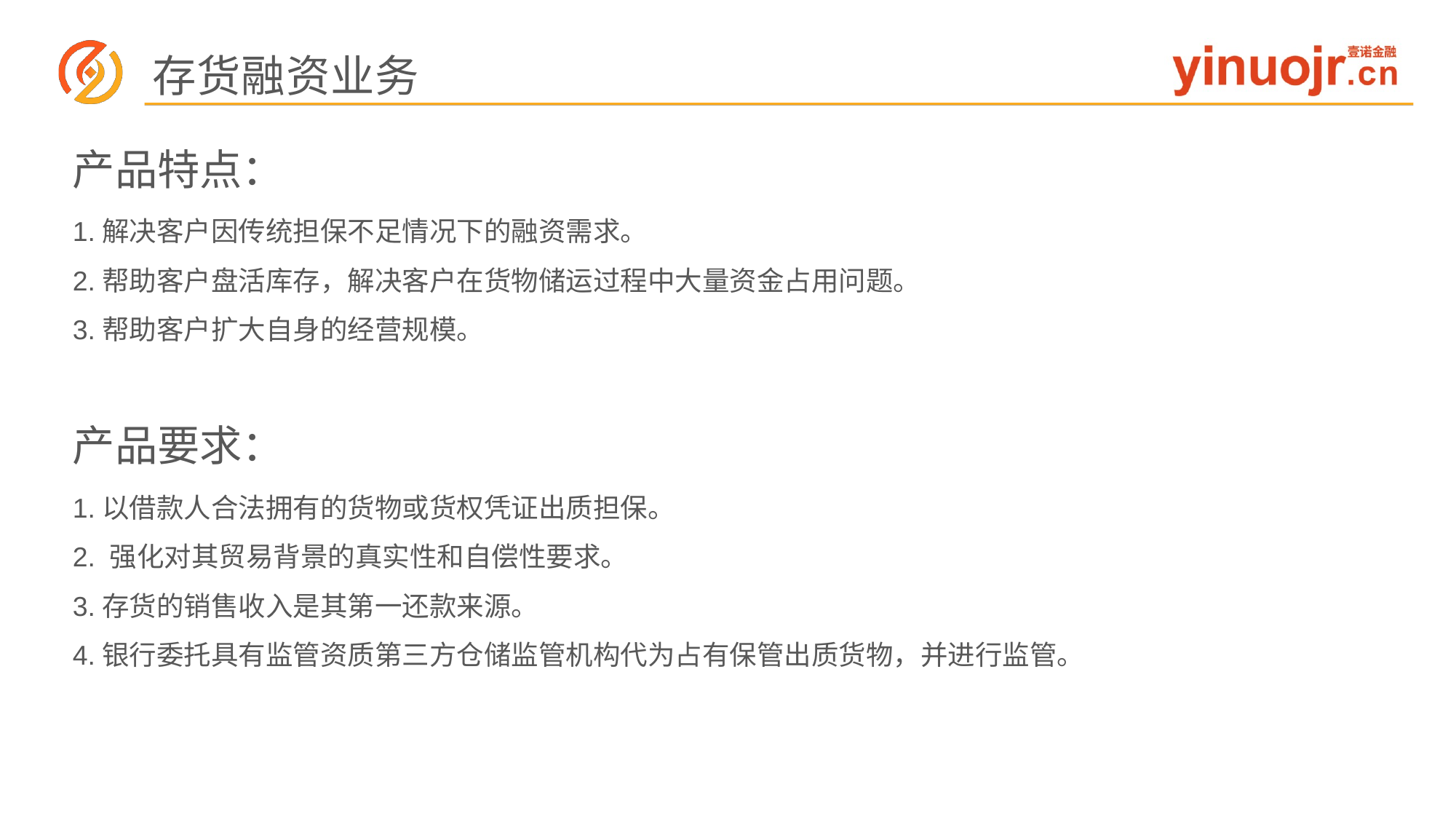

# 存货融资业务
产品特点：
1.解决客户因传统担保不足情况下的融资需求。
2.帮助客户盘活库存，解决客户在货物储运过程中大量资金占用问题。
3.帮助客户扩大自身的经营规模。

产品要求：
1.以借款人合法拥有的货物或货权凭证出质担保。
2. 强化对其贸易背景的真实性和自偿性要求。
3.存货的销售收入是其第一还款来源。
4.银行委托具有监管资质第三方仓储监管机构代为占有保管出质货物，并进行监管。